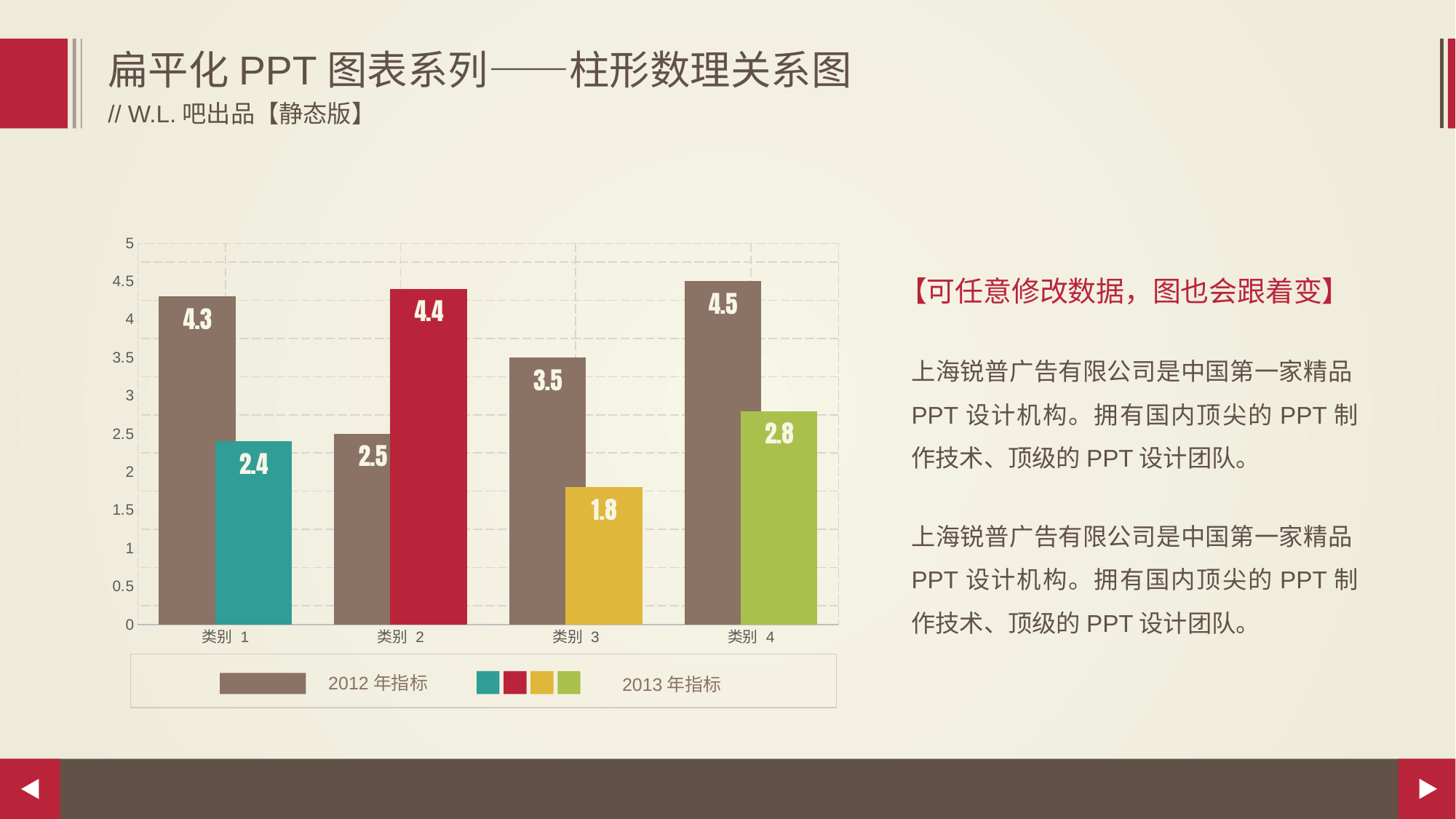

扁平化PPT图表系列——柱形数理关系图
// W.L.吧出品【静态版】

### Chart

| Category | 系列 1 | 系列 2 |
|---|---|---|
| 类别 1 | 4.3 | 2.4 |
| 类别 2 | 2.5 | 4.4 |
| 类别 3 | 3.5 | 1.8 |
| 类别 4 | 4.5 | 2.8 |
【可任意修改数据，图也会跟着变】
上海锐普广告有限公司是中国第一家精品PPT设计机构。拥有国内顶尖的PPT制作技术、顶级的PPT设计团队。
上海锐普广告有限公司是中国第一家精品PPT设计机构。拥有国内顶尖的PPT制作技术、顶级的PPT设计团队。

2012年指标
2013年指标